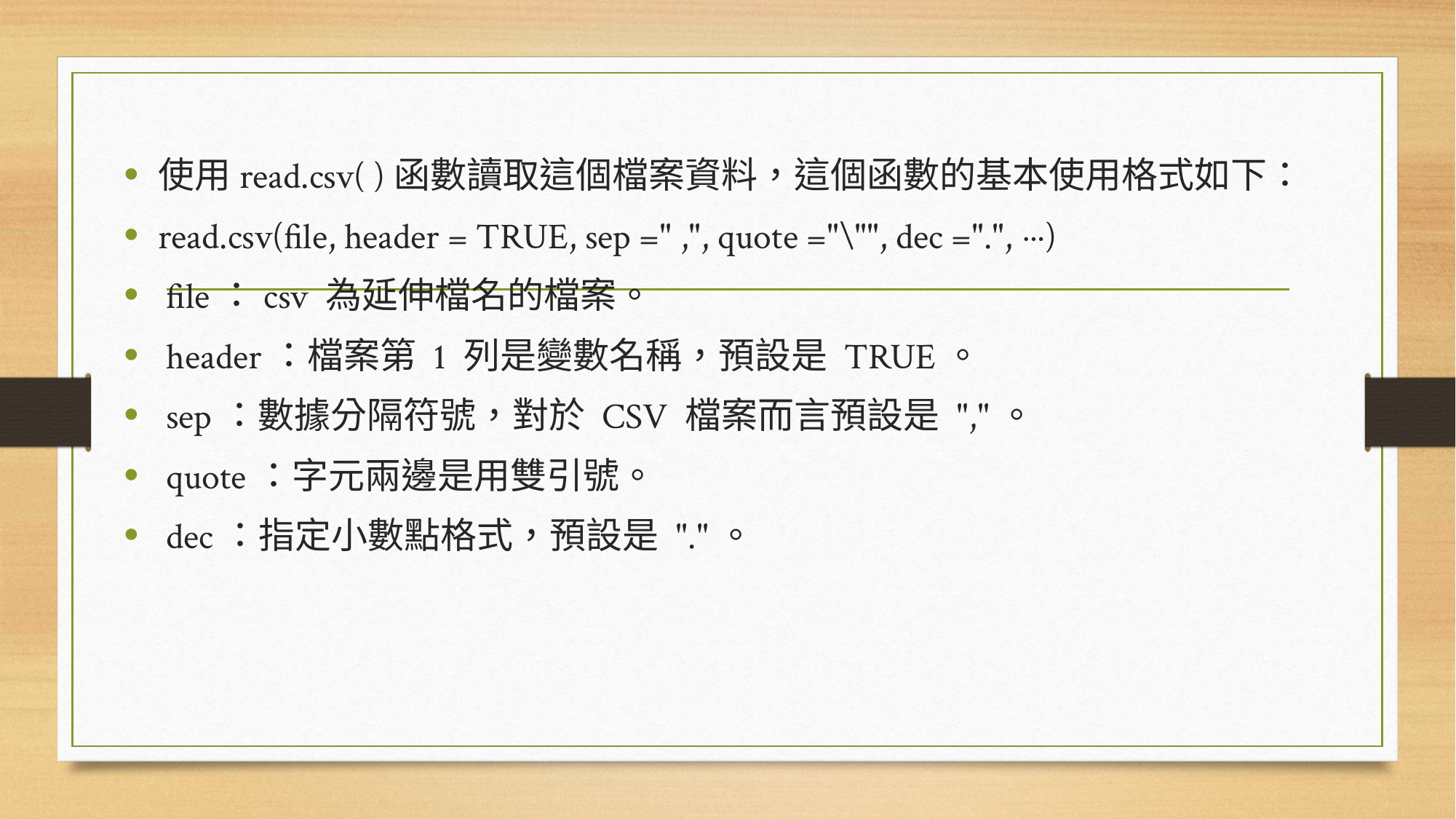

使用read.csv( )函數讀取這個檔案資料，這個函數的基本使用格式如下：
read.csv(file, header = TRUE, sep =" ,", quote ="\"", dec =".", ⋯)
 file：csv 為延伸檔名的檔案。
 header：檔案第 1 列是變數名稱，預設是 TRUE。
 sep：數據分隔符號，對於 CSV 檔案而言預設是 ","。
 quote：字元兩邊是用雙引號。
 dec：指定小數點格式，預設是 "."。